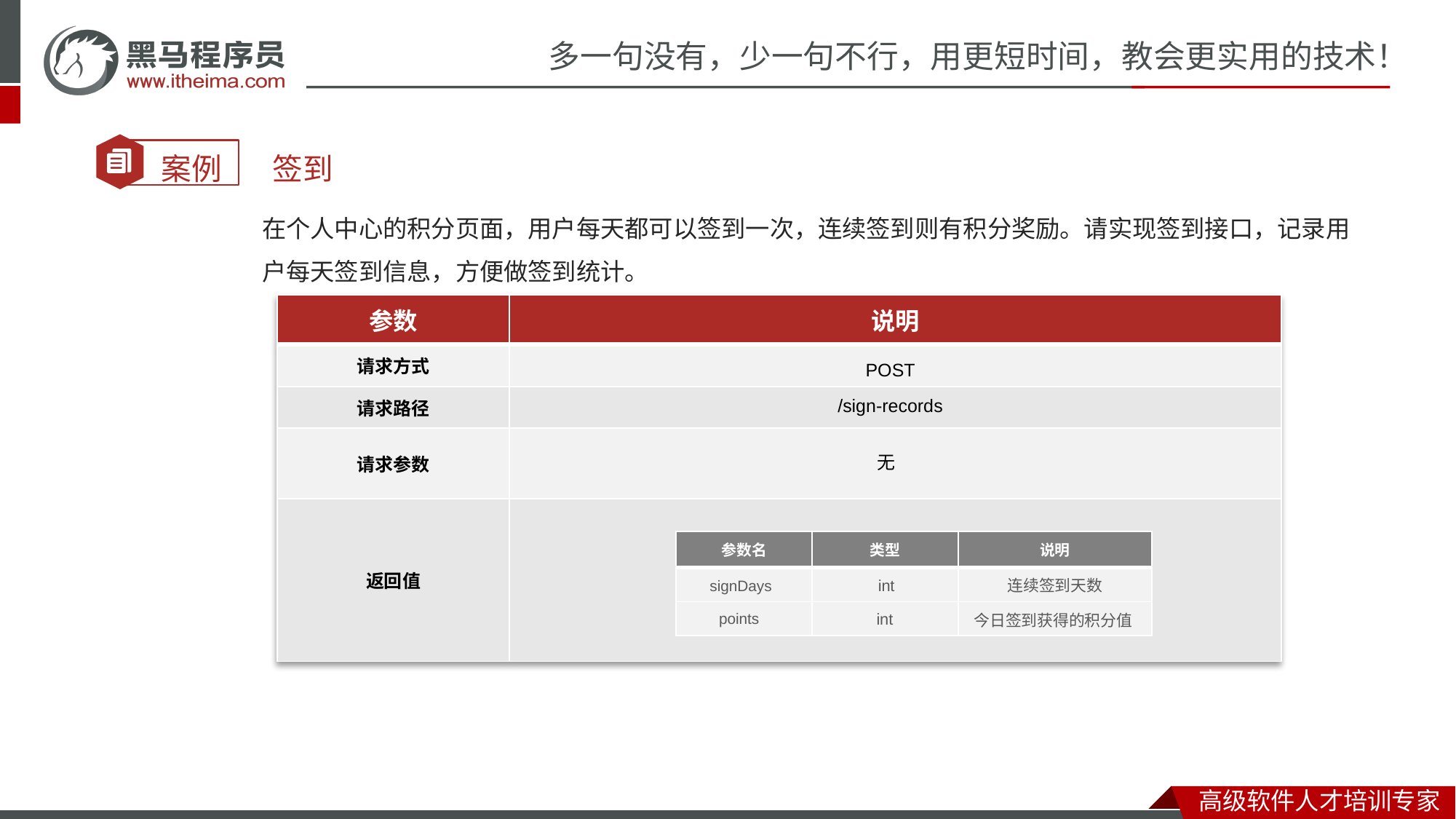

签到
在个人中心的积分页面，用户每天都可以签到一次，连续签到则有积分奖励。请实现签到接口，记录用户每天签到信息，方便做签到统计。
| 参数 | 说明 |
| --- | --- |
| 请求方式 |  |
| 请求路径 |  |
| 请求参数 |  |
| 返回值 |  |
POST
/sign-records
无
| 参数名 | 类型 | 说明 |
| --- | --- | --- |
|  |  |  |
|  |  |  |
int
连续签到天数
signDays
points
int
今日签到获得的积分值